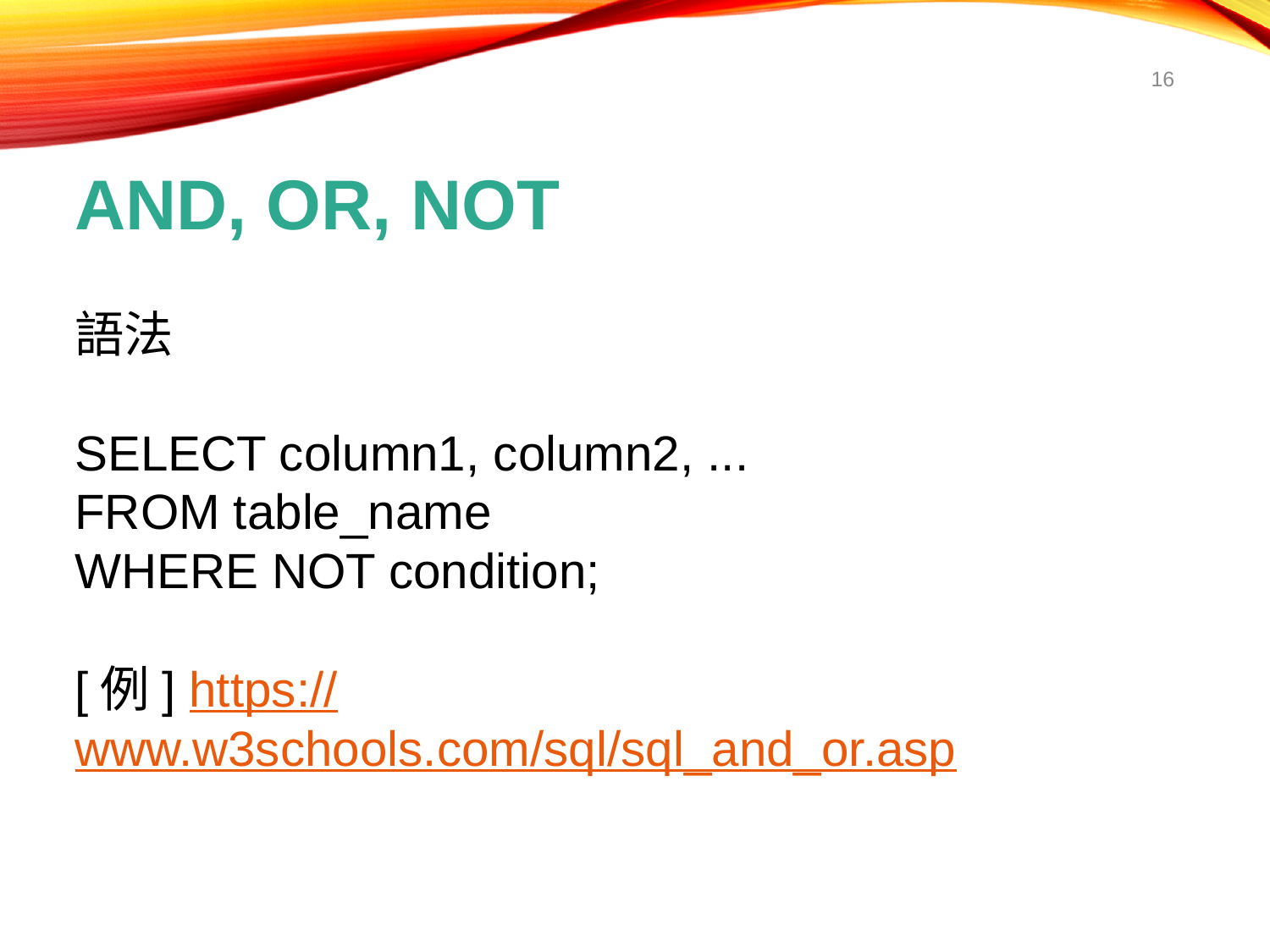

16
AND, OR, NOT

語法

SELECT column1, column2, ...
FROM table_name
WHERE NOT condition;

[例] https://www.w3schools.com/sql/sql_and_or.asp